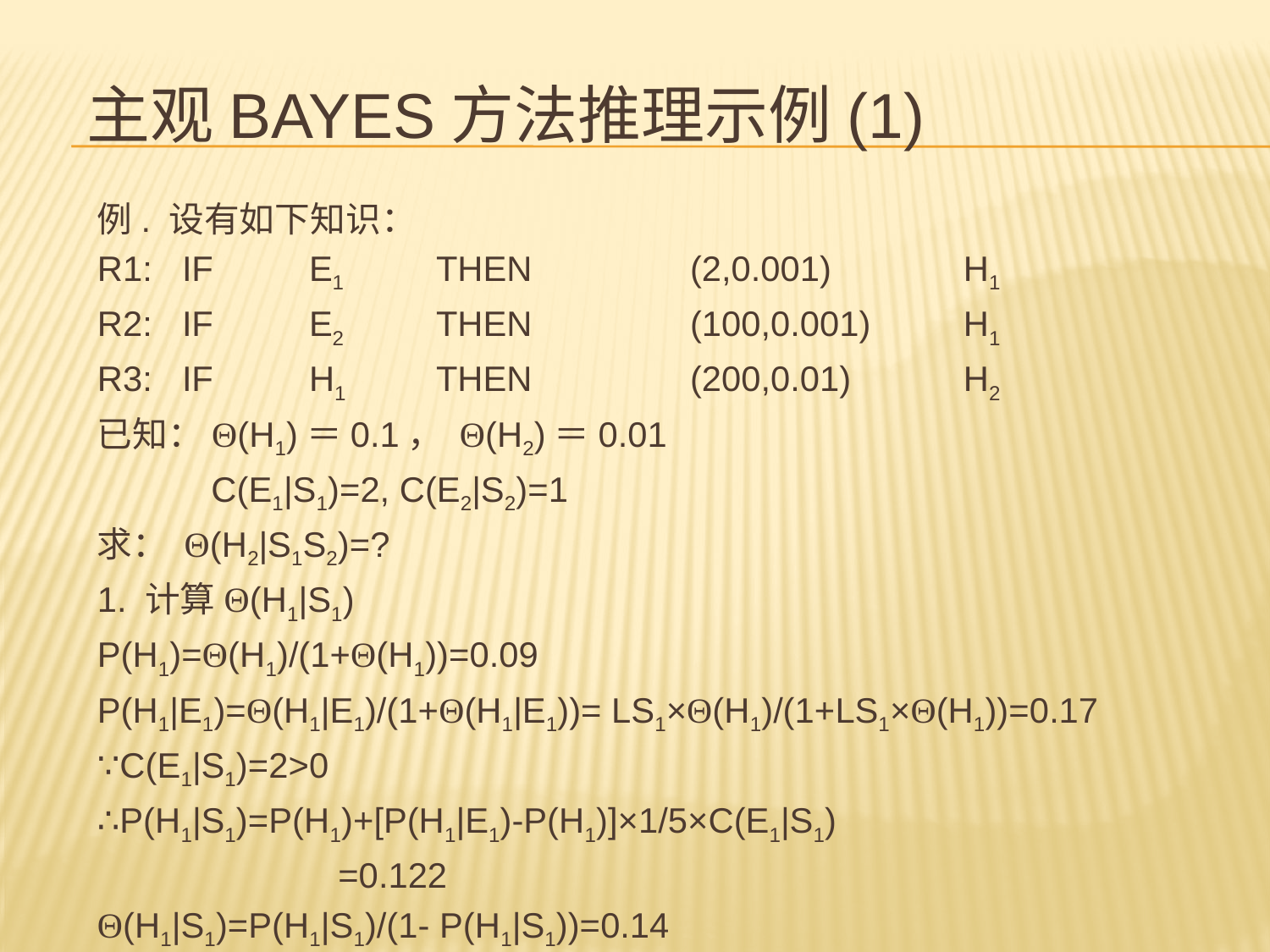

# 主观Bayes方法推理示例(1)
例. 设有如下知识：
R1:	IF 	E1	THEN		(2,0.001)	  H1
R2:	IF 	E2	THEN		(100,0.001)  	  H1
R3:	IF 	H1	THEN		(200,0.01)	  H2
已知：Θ(H1)＝0.1， Θ(H2)＝0.01
	   C(E1|S1)=2, C(E2|S2)=1
求： Θ(H2|S1S2)=?
1. 计算Θ(H1|S1)
P(H1)=Θ(H1)/(1+Θ(H1))=0.09
P(H1|E1)=Θ(H1|E1)/(1+Θ(H1|E1))= LS1×Θ(H1)/(1+LS1×Θ(H1))=0.17
∵C(E1|S1)=2>0
∴P(H1|S1)=P(H1)+[P(H1|E1)-P(H1)]×1/5×C(E1|S1)
		   =0.122
Θ(H1|S1)=P(H1|S1)/(1- P(H1|S1))=0.14
34